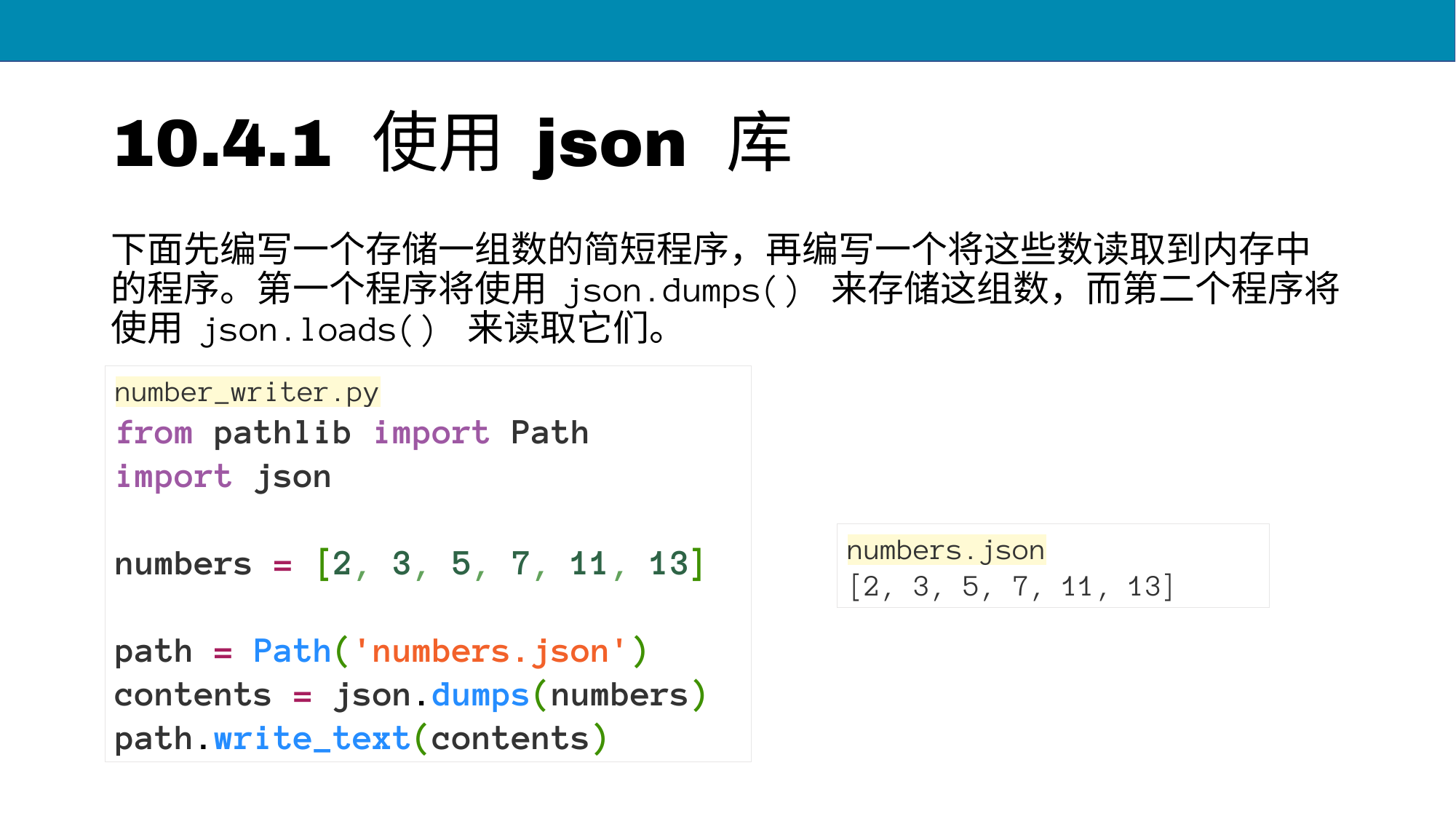

# 10.4.1 使用 json 库
下面先编写一个存储一组数的简短程序，再编写一个将这些数读取到内存中的程序。第一个程序将使用 json.dumps() 来存储这组数，而第二个程序将使用 json.loads() 来读取它们。
number_writer.py
from pathlib import Path
import json
numbers = [2, 3, 5, 7, 11, 13]
path = Path('numbers.json')
contents = json.dumps(numbers)
path.write_text(contents)
numbers.json
[2, 3, 5, 7, 11, 13]